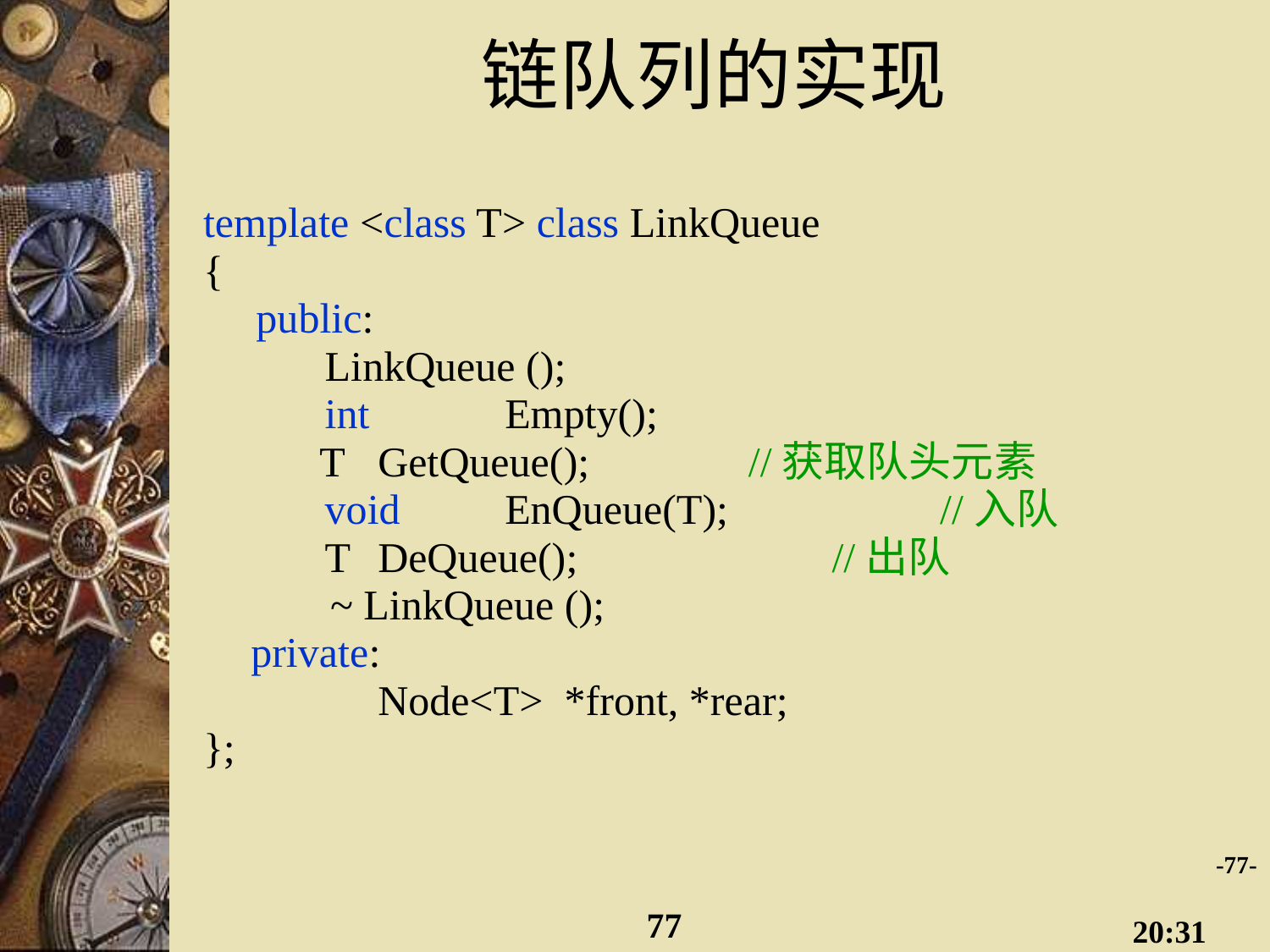

# 链队列的实现
template <class T> class LinkQueue
{
     public:
  	       LinkQueue ();
	       int 	Empty();
           T 	GetQueue();               //获取队头元素
	       void 	EnQueue(T);                    //入队
 	       T 	DeQueue();                        //出队
            ~ LinkQueue ();
	private:
		Node<T>  *front, *rear;
};
-77-